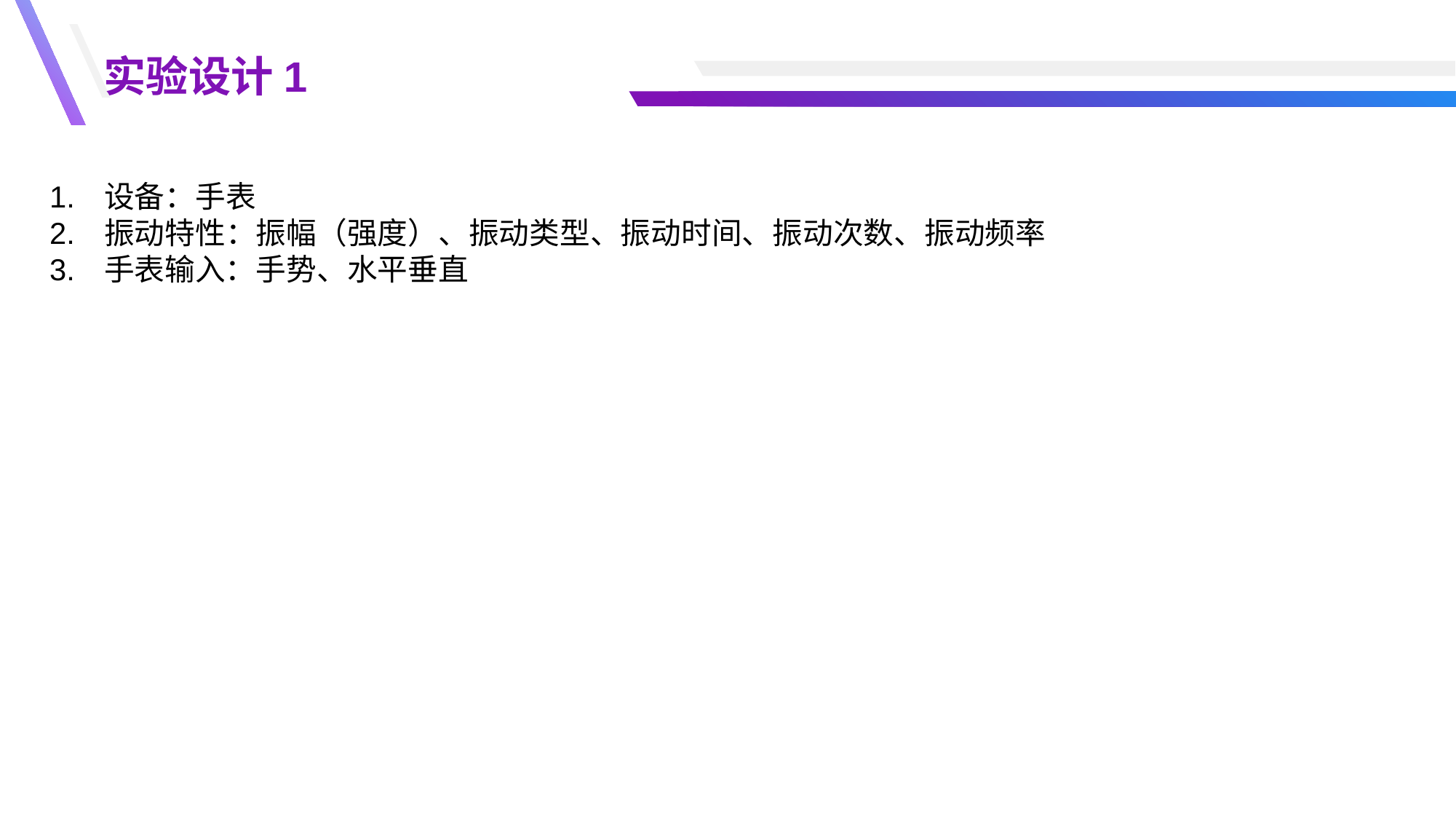

实验设计1

设备：手表
振动特性：振幅（强度）、振动类型、振动时间、振动次数、振动频率
手表输入：手势、水平垂直